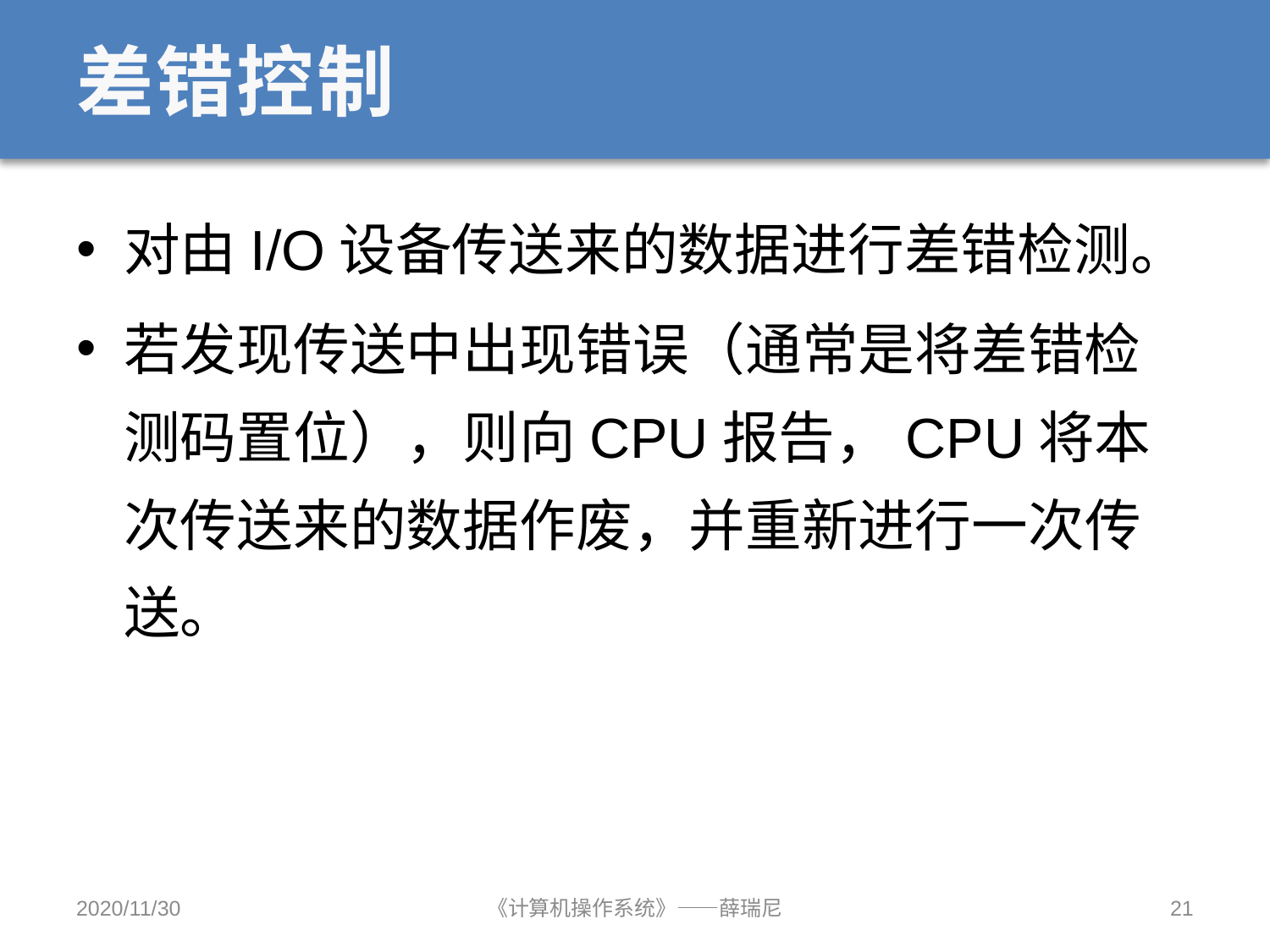

# 差错控制
对由I/O设备传送来的数据进行差错检测。
若发现传送中出现错误（通常是将差错检测码置位），则向CPU报告，CPU将本次传送来的数据作废，并重新进行一次传送。
2020/11/30
《计算机操作系统》——薛瑞尼
21